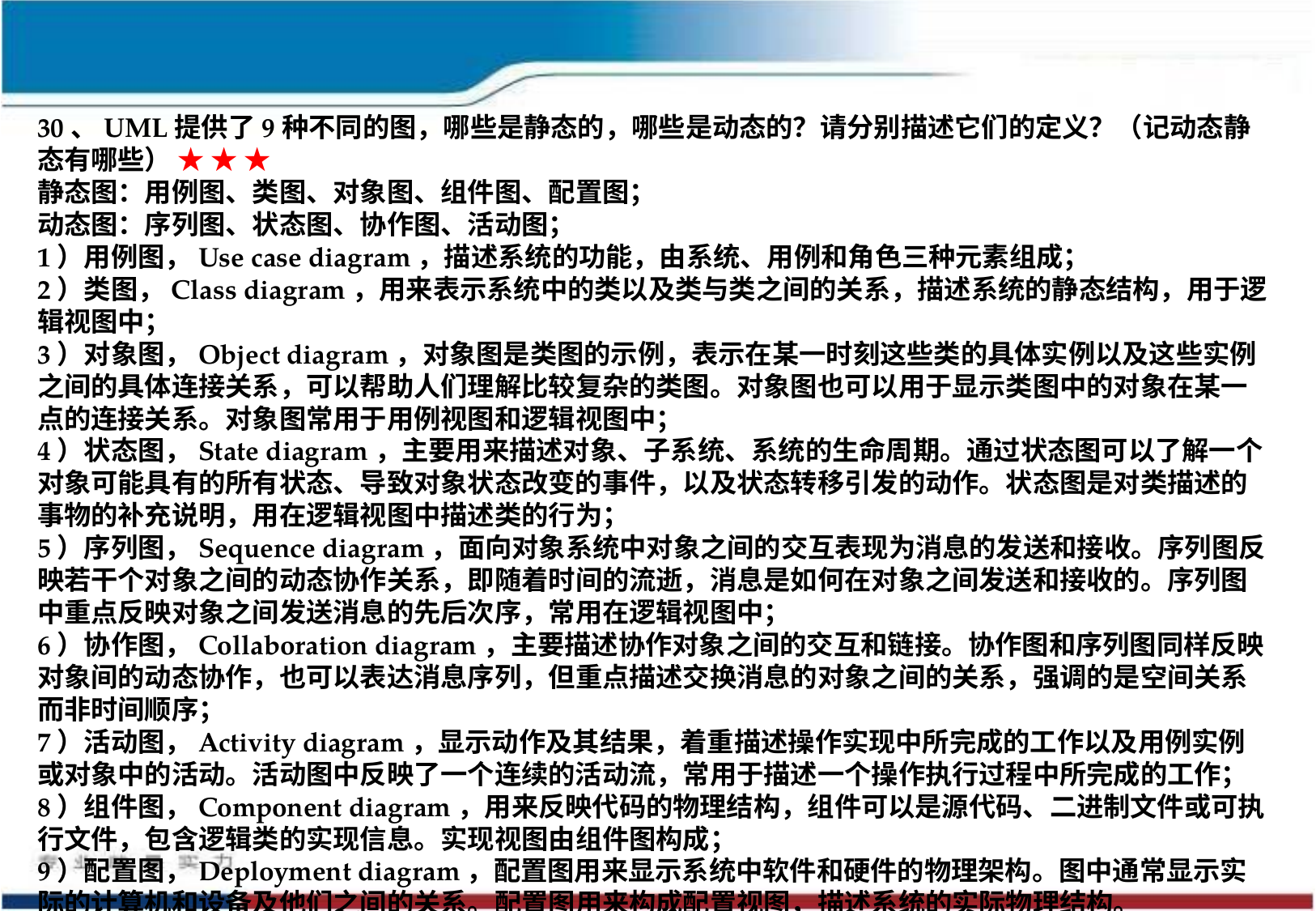

30、UML提供了9种不同的图，哪些是静态的，哪些是动态的？请分别描述它们的定义？（记动态静态有哪些） ★ ★ ★
静态图：用例图、类图、对象图、组件图、配置图；
动态图：序列图、状态图、协作图、活动图；
1）用例图，Use case diagram，描述系统的功能，由系统、用例和角色三种元素组成；
2）类图，Class diagram，用来表示系统中的类以及类与类之间的关系，描述系统的静态结构，用于逻辑视图中；
3）对象图，Object diagram，对象图是类图的示例，表示在某一时刻这些类的具体实例以及这些实例之间的具体连接关系，可以帮助人们理解比较复杂的类图。对象图也可以用于显示类图中的对象在某一点的连接关系。对象图常用于用例视图和逻辑视图中；
4）状态图，State diagram，主要用来描述对象、子系统、系统的生命周期。通过状态图可以了解一个对象可能具有的所有状态、导致对象状态改变的事件，以及状态转移引发的动作。状态图是对类描述的事物的补充说明，用在逻辑视图中描述类的行为；
5）序列图，Sequence diagram，面向对象系统中对象之间的交互表现为消息的发送和接收。序列图反映若干个对象之间的动态协作关系，即随着时间的流逝，消息是如何在对象之间发送和接收的。序列图中重点反映对象之间发送消息的先后次序，常用在逻辑视图中；
6）协作图，Collaboration diagram，主要描述协作对象之间的交互和链接。协作图和序列图同样反映对象间的动态协作，也可以表达消息序列，但重点描述交换消息的对象之间的关系，强调的是空间关系而非时间顺序；
7）活动图，Activity diagram，显示动作及其结果，着重描述操作实现中所完成的工作以及用例实例或对象中的活动。活动图中反映了一个连续的活动流，常用于描述一个操作执行过程中所完成的工作；
8）组件图，Component diagram，用来反映代码的物理结构，组件可以是源代码、二进制文件或可执行文件，包含逻辑类的实现信息。实现视图由组件图构成；
9）配置图，Deployment diagram，配置图用来显示系统中软件和硬件的物理架构。图中通常显示实际的计算机和设备及他们之间的关系。配置图用来构成配置视图，描述系统的实际物理结构。